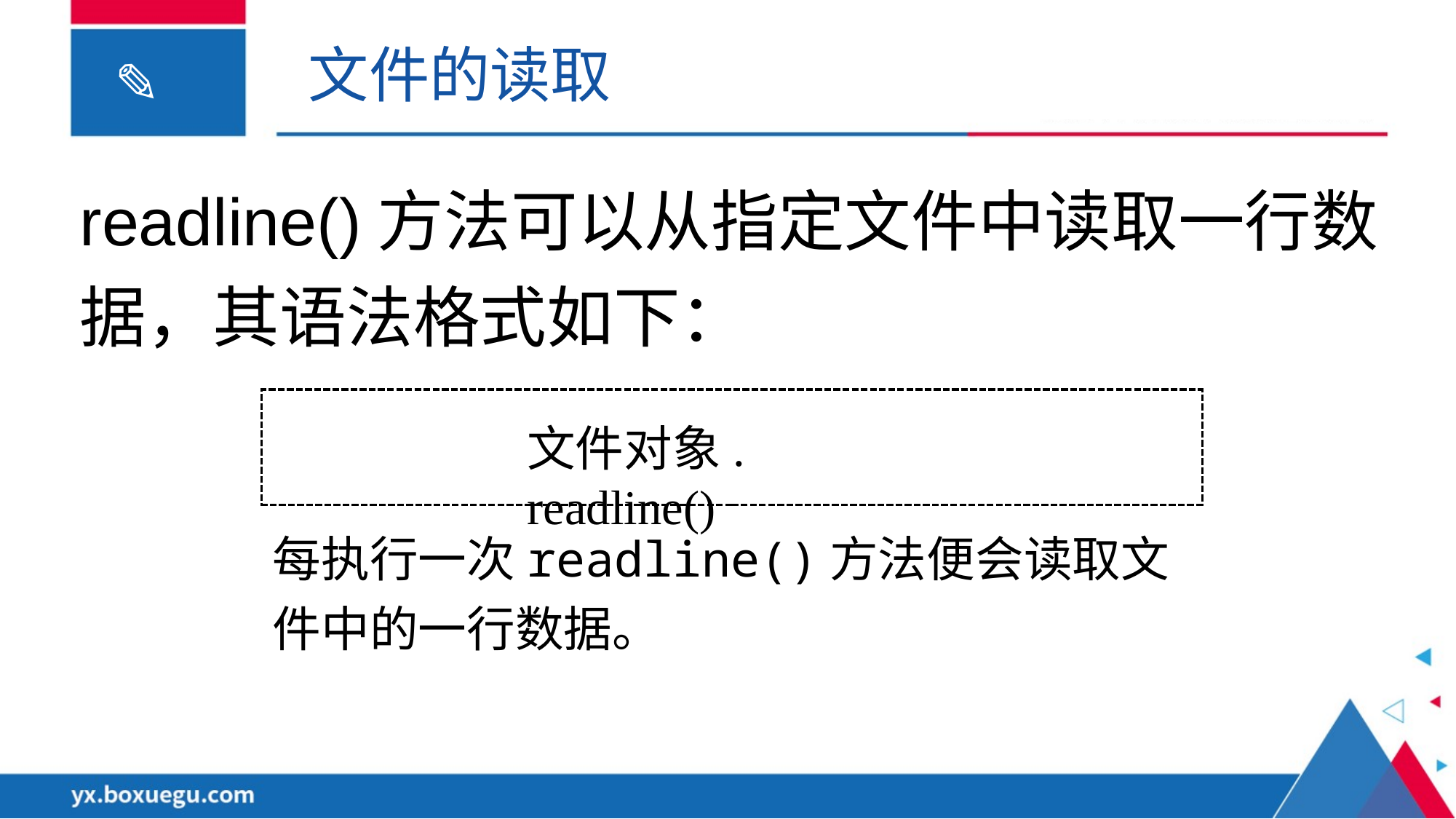

文件的读取
readline()方法可以从指定文件中读取一行数据，其语法格式如下：

文件对象. readline()
每执行一次readline()方法便会读取文件中的一行数据。